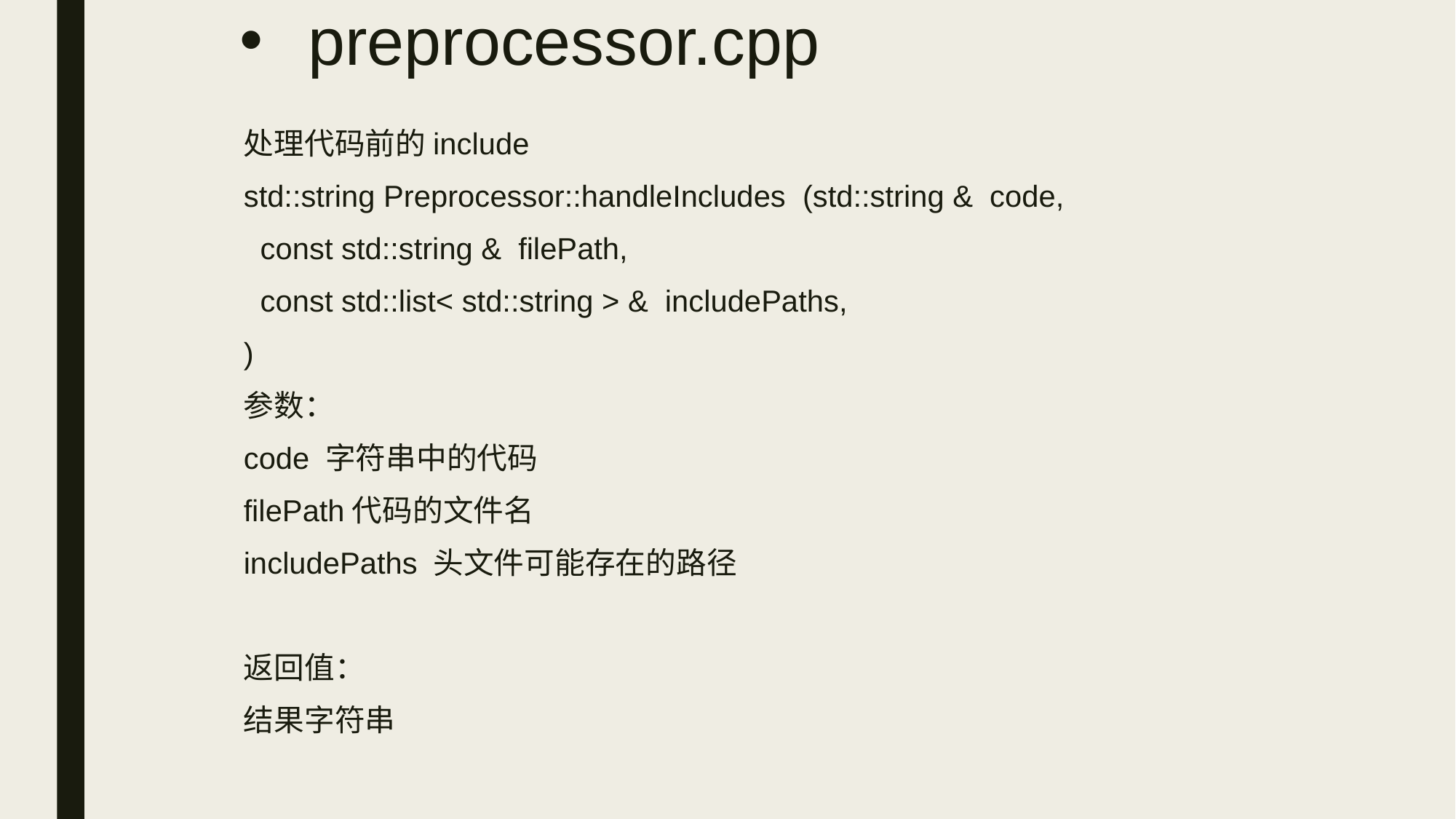

# preprocessor.cpp
处理代码前的include
std::string Preprocessor::handleIncludes  (std::string &  code,
  const std::string &  filePath,
  const std::list< std::string > &  includePaths,
)
参数：
code 字符串中的代码
filePath代码的文件名
includePaths 头文件可能存在的路径

返回值：
结果字符串